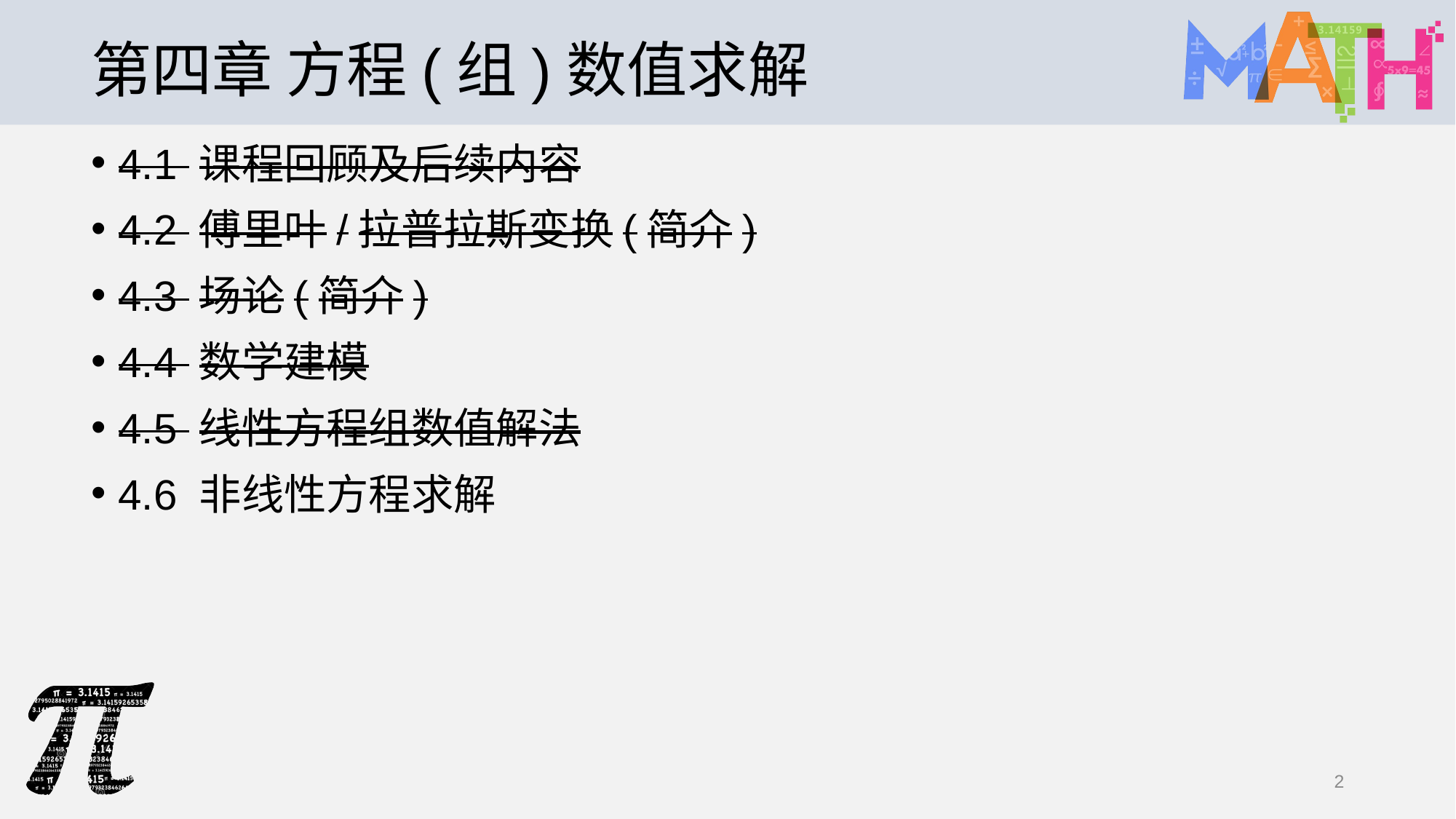

# 第四章 方程(组)数值求解
4.1 课程回顾及后续内容
4.2 傅里叶/拉普拉斯变换(简介)
4.3 场论(简介)
4.4 数学建模
4.5 线性方程组数值解法
4.6 非线性方程求解
2